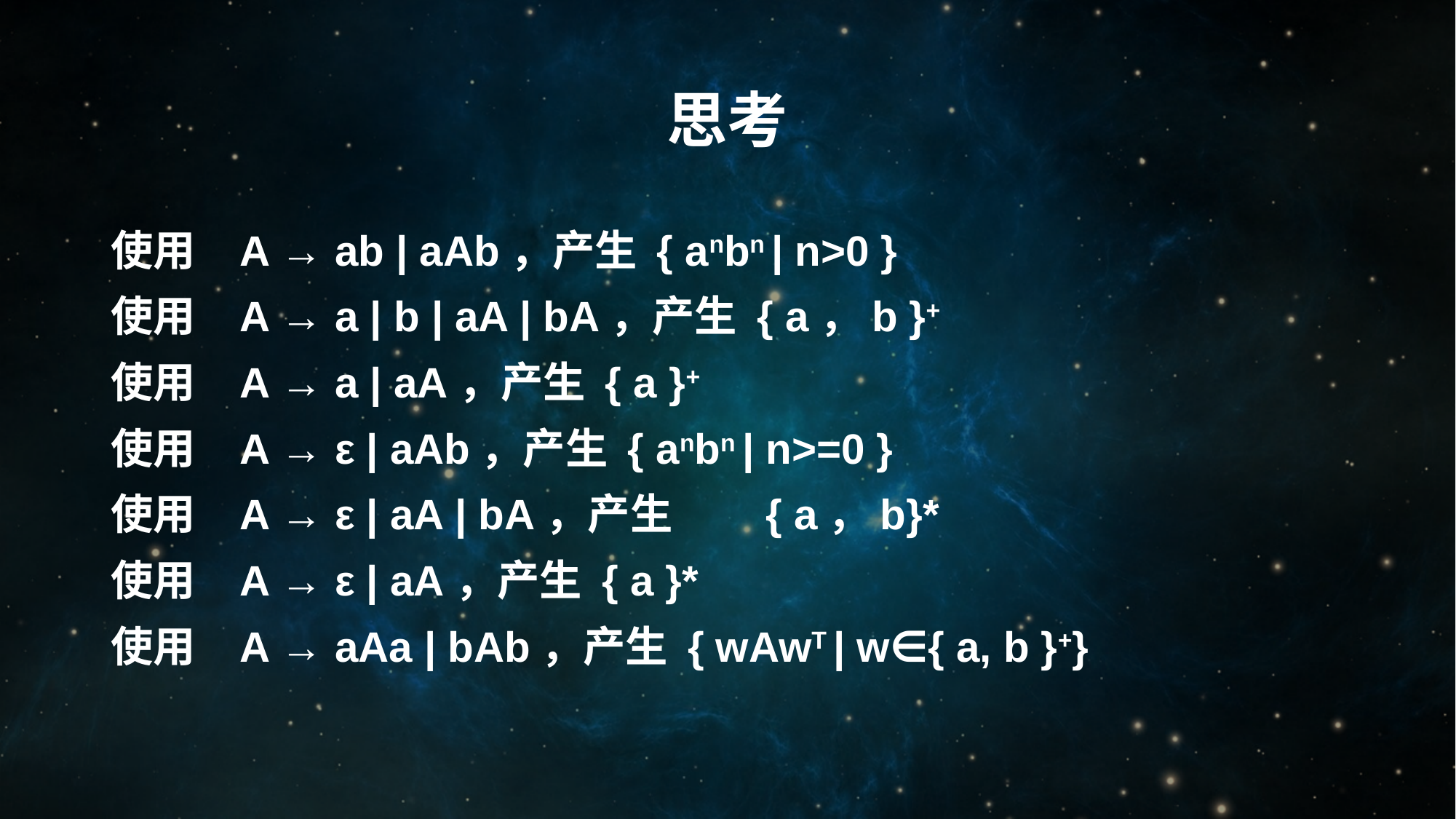

# 思考
使用	 A → ab | aAb，产生 { anbn | n>0 }
使用	 A → a | b | aA | bA，产生 { a，b }+
使用	 A → a | aA，产生 { a }+
使用	 A → ε | aAb，产生 { anbn | n>=0 }
使用	 A → ε | aA | bA，产生	{ a，b}*
使用	 A → ε | aA，产生 { a }*
使用	 A → aAa | bAb，产生 { wAwT | w∈{ a, b }+}